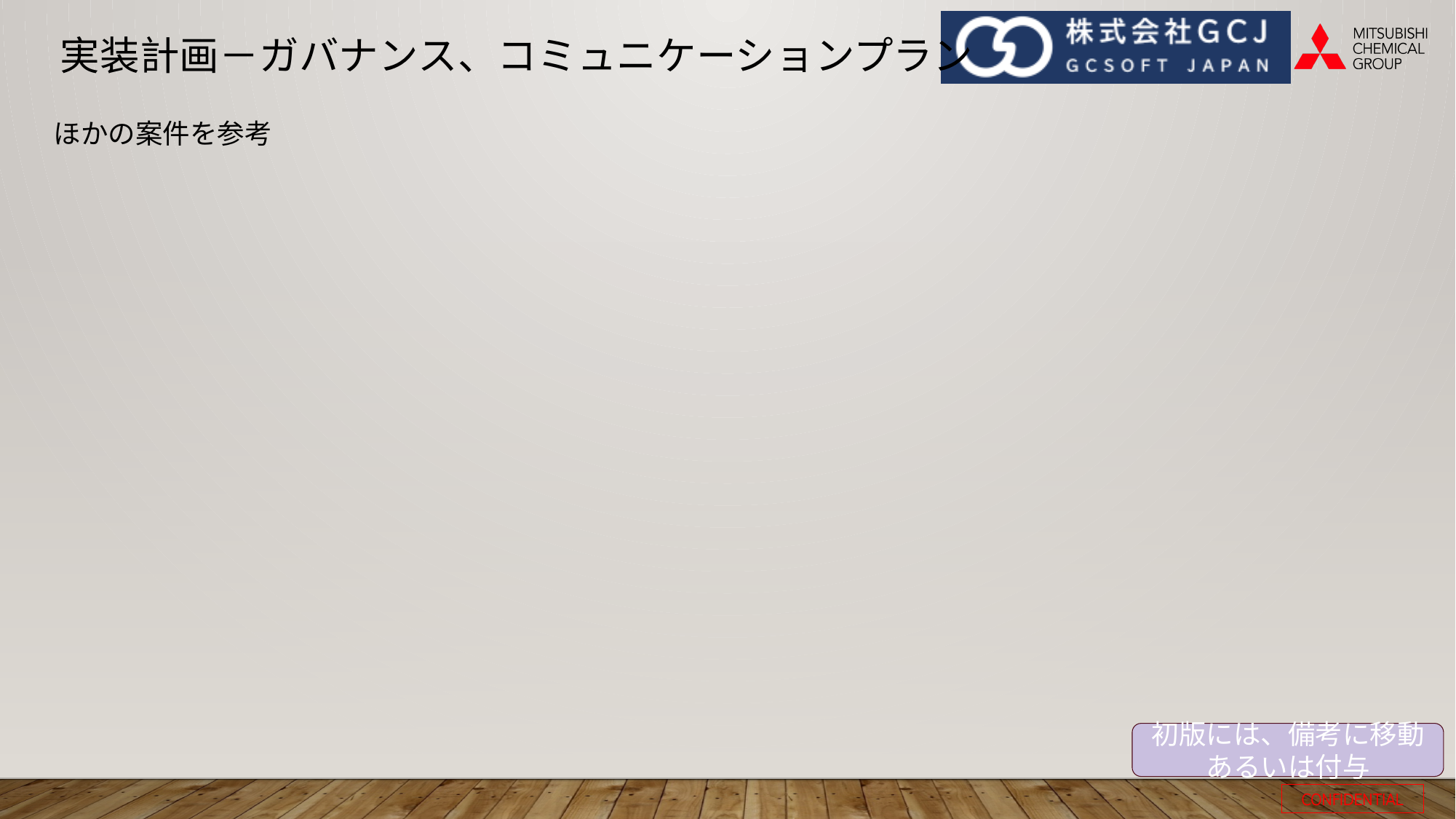

# 実装計画－ガバナンス、コミュニケーションプラン
ほかの案件を参考
初版には、備考に移動あるいは付与